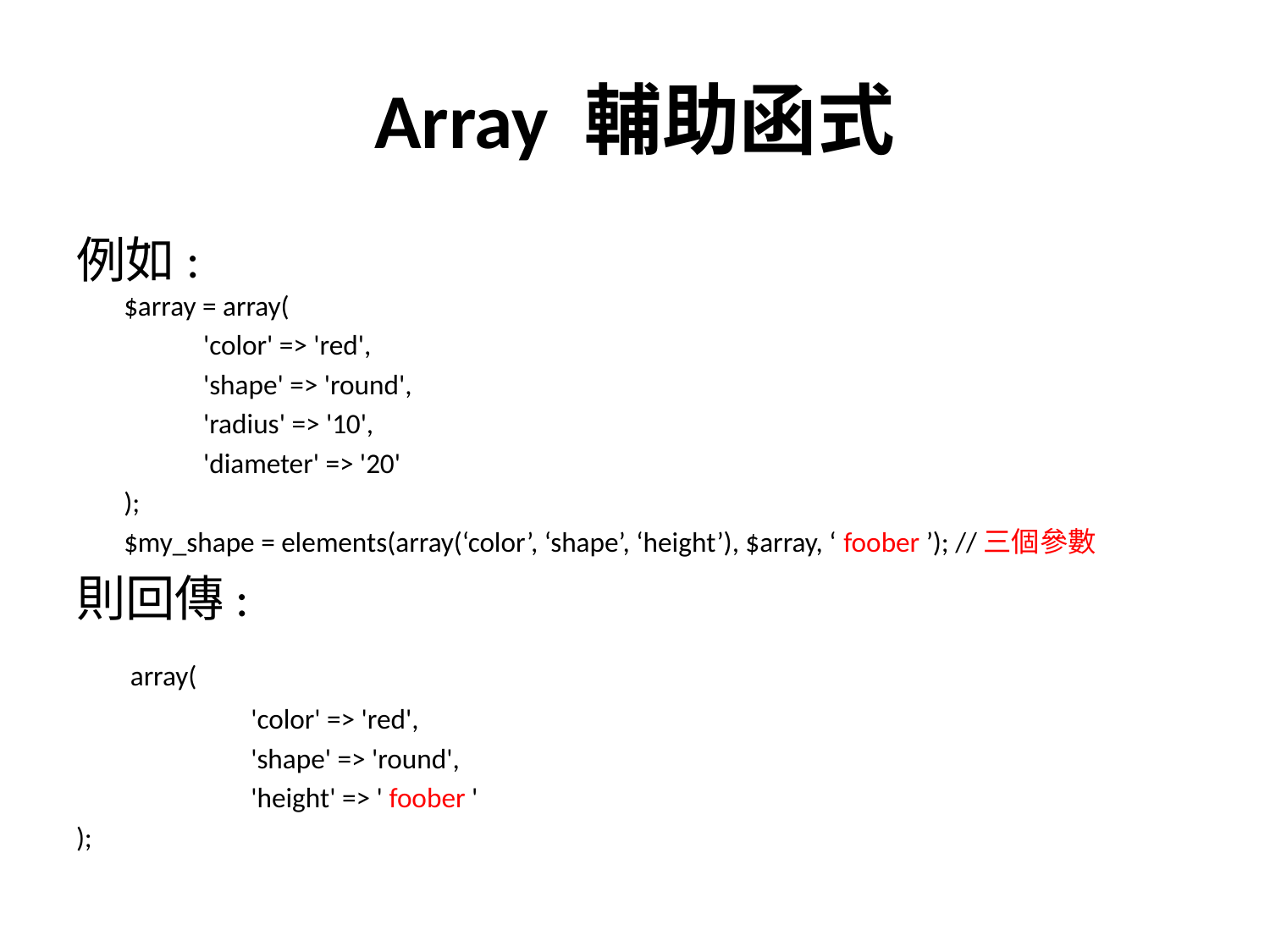

# Array 輔助函式
例如:
$array = array(
'color' => 'red',
'shape' => 'round',
'radius' => '10',
'diameter' => '20'
	);
	$my_shape = elements(array(‘color’, ‘shape’, ‘height’), $array, ‘ foober ’); //三個參數
則回傳:
	 array(
		'color' => 'red',
		'shape' => 'round',
		'height' => ' foober '
);